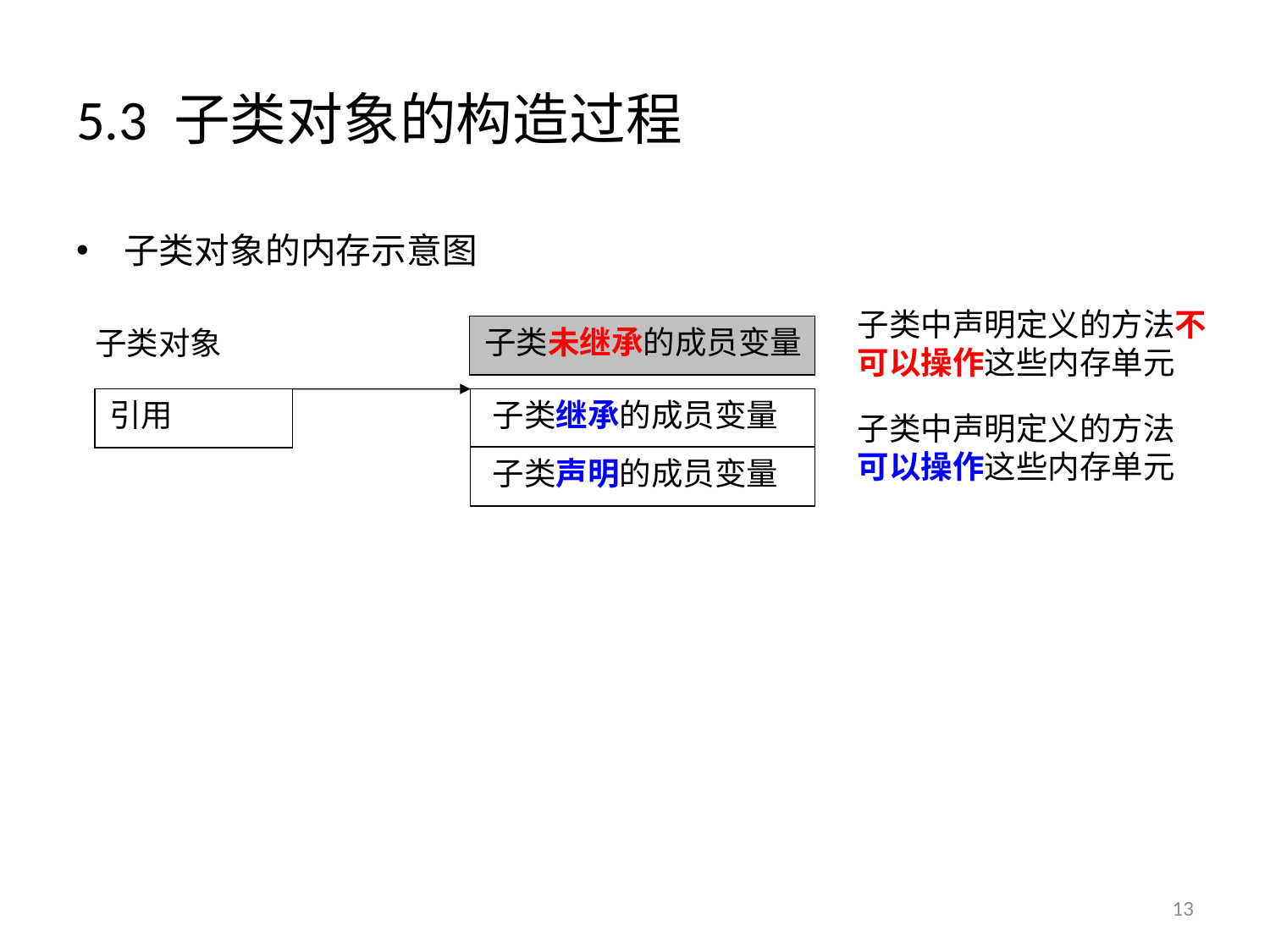

# 5.3 子类对象的构造过程
子类对象的内存示意图
子类中声明定义的方法不可以操作这些内存单元
 子类未继承的成员变量
子类对象
   引用

  子类继承的成员变量
  子类声明的成员变量
子类中声明定义的方法可以操作这些内存单元
13